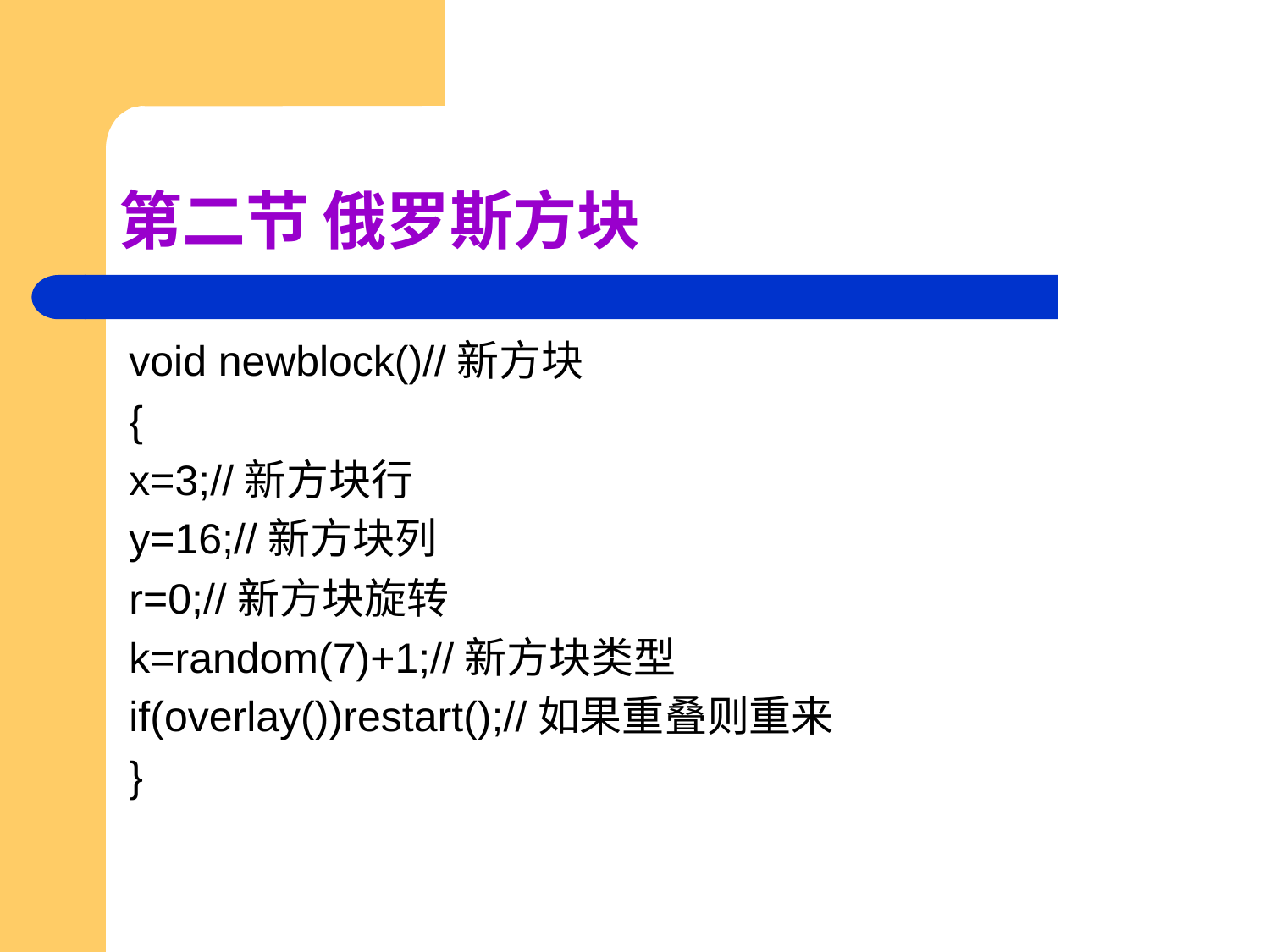

# 第二节 俄罗斯方块
void newblock()//新方块
{
x=3;//新方块行
y=16;//新方块列
r=0;//新方块旋转
k=random(7)+1;//新方块类型
if(overlay())restart();//如果重叠则重来
}